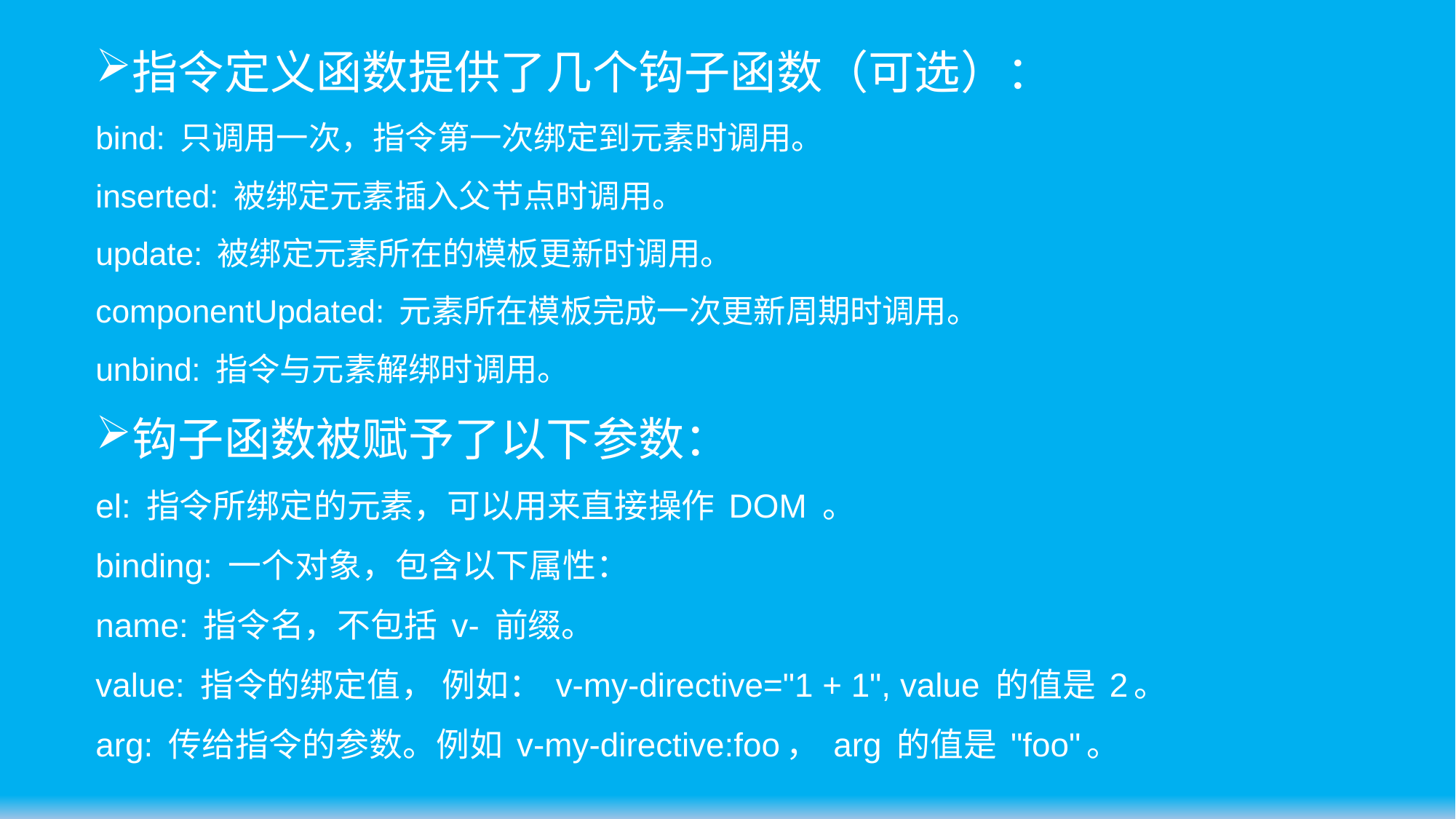

指令定义函数提供了几个钩子函数（可选）：
bind: 只调用一次，指令第一次绑定到元素时调用。
inserted: 被绑定元素插入父节点时调用。
update: 被绑定元素所在的模板更新时调用。
componentUpdated: 元素所在模板完成一次更新周期时调用。
unbind: 指令与元素解绑时调用。
钩子函数被赋予了以下参数：
el: 指令所绑定的元素，可以用来直接操作 DOM 。
binding: 一个对象，包含以下属性：
name: 指令名，不包括 v- 前缀。
value: 指令的绑定值， 例如： v-my-directive="1 + 1", value 的值是 2。
arg: 传给指令的参数。例如 v-my-directive:foo， arg 的值是 "foo"。